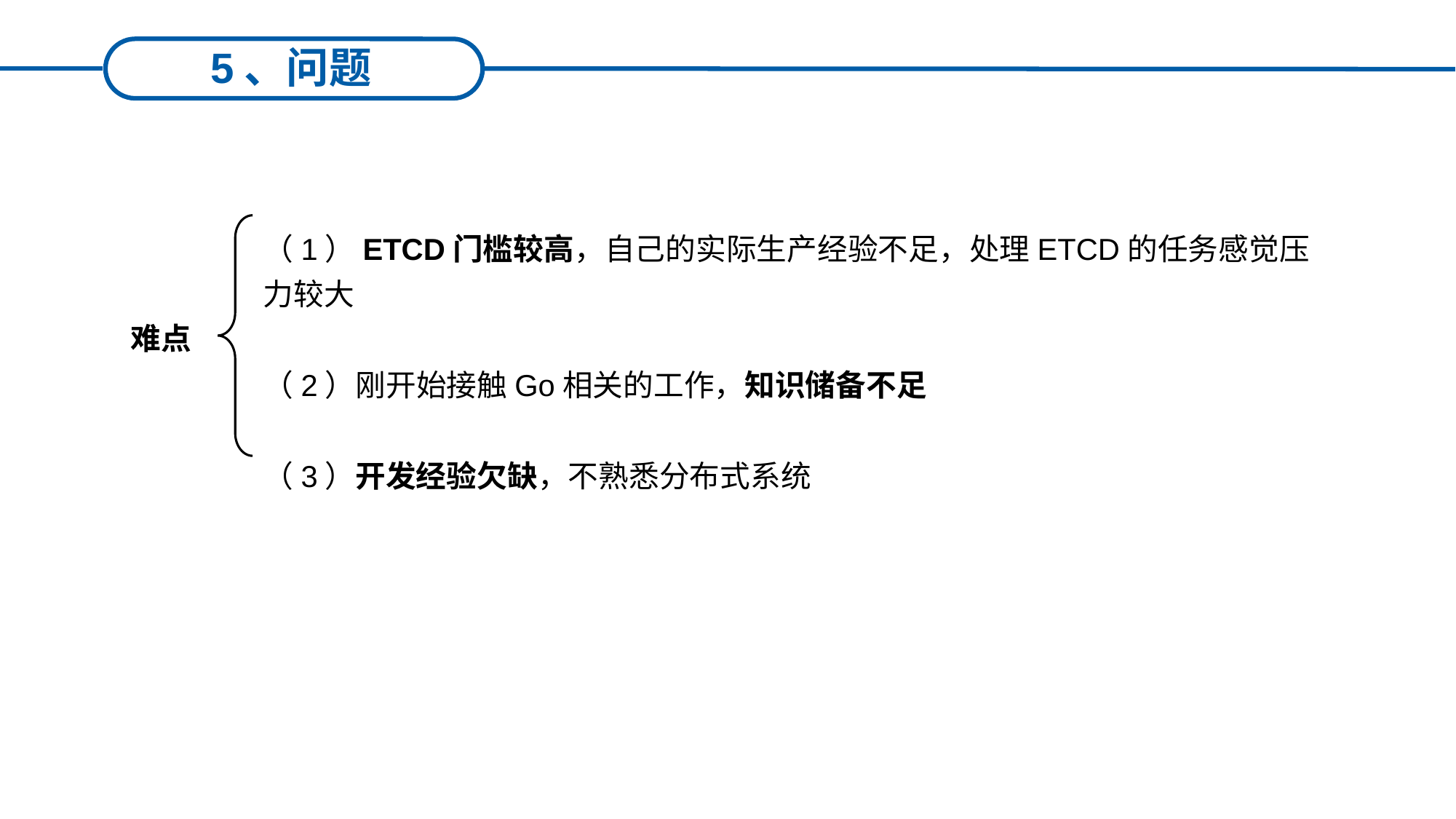

5、问题

1、当前进度

（1）ETCD门槛较高，自己的实际生产经验不足，处理ETCD的任务感觉压力较大

（2）刚开始接触Go相关的工作，知识储备不足

（3）开发经验欠缺，不熟悉分布式系统
难点